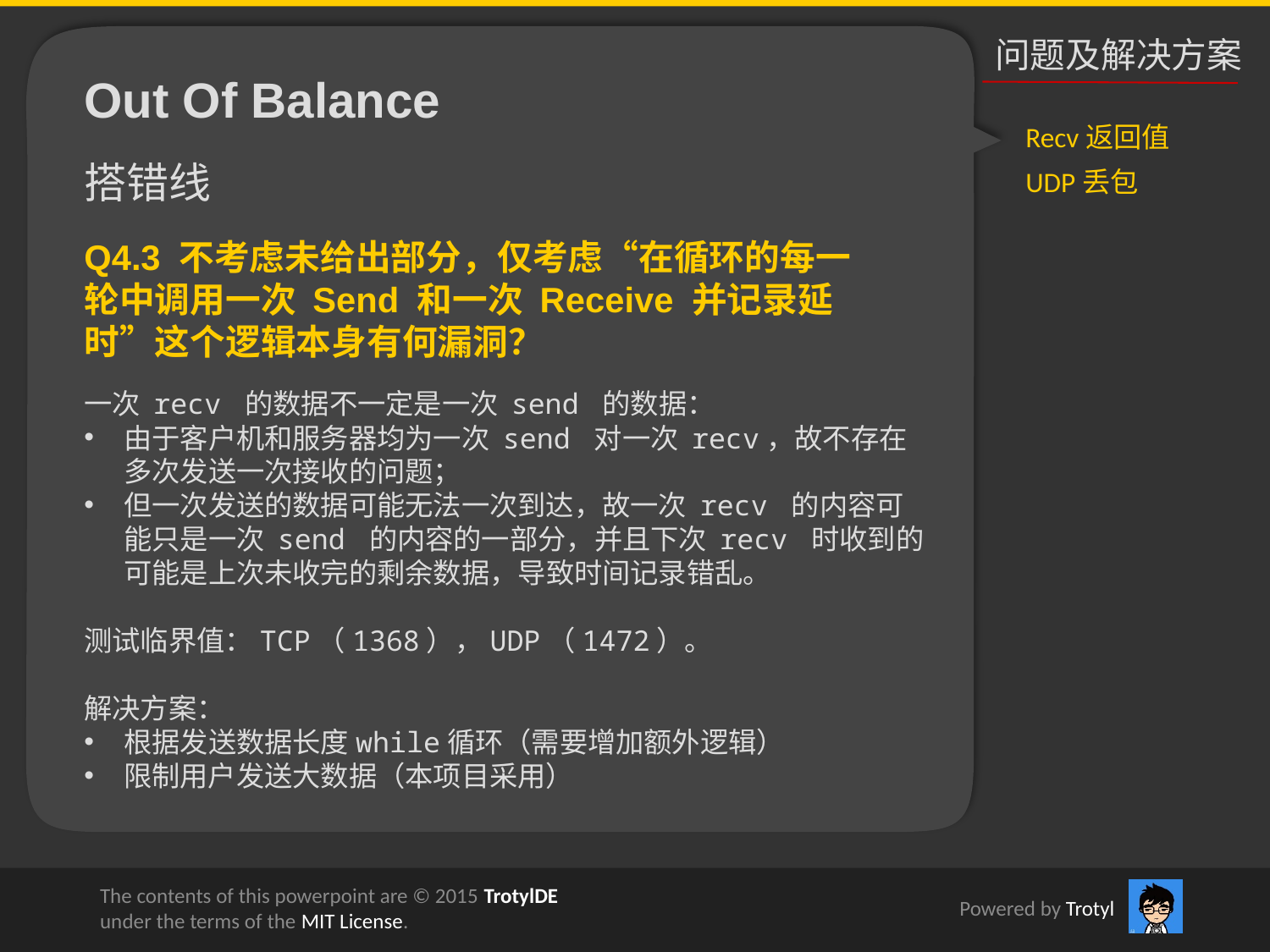

问题及解决方案
Out Of Balance
Recv返回值
UDP丢包
搭错线
Q4.3 不考虑未给出部分，仅考虑“在循环的每一轮中调用一次 Send 和一次 Receive 并记录延时”这个逻辑本身有何漏洞？
一次 recv 的数据不一定是一次 send 的数据：
由于客户机和服务器均为一次 send 对一次 recv，故不存在多次发送一次接收的问题；
但一次发送的数据可能无法一次到达，故一次 recv 的内容可能只是一次 send 的内容的一部分，并且下次 recv 时收到的可能是上次未收完的剩余数据，导致时间记录错乱。

测试临界值：TCP（1368），UDP（1472）。

解决方案：
根据发送数据长度while循环（需要增加额外逻辑）
限制用户发送大数据（本项目采用）